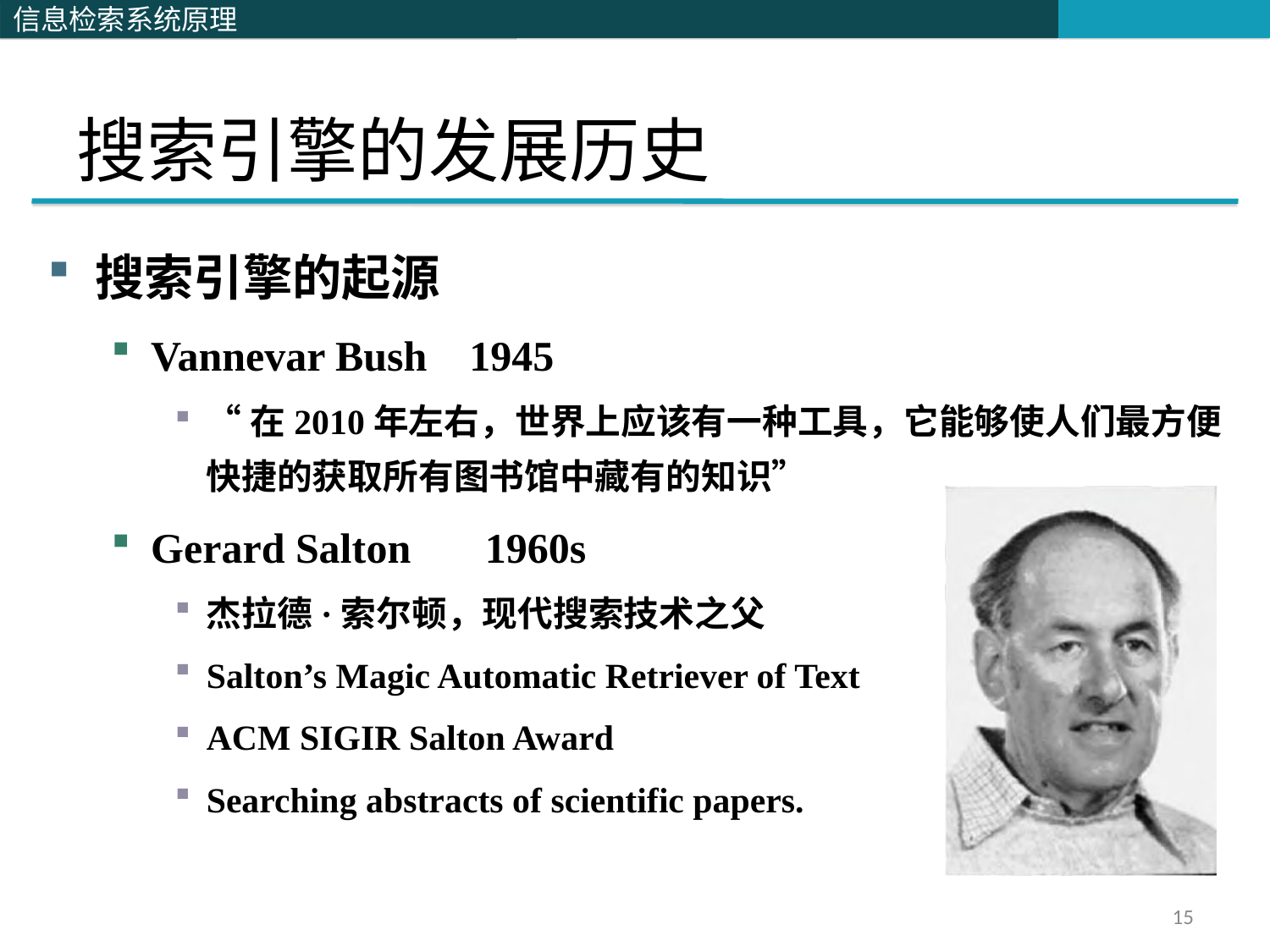

# 搜索引擎的发展历史
搜索引擎的起源
Vannevar Bush    1945
“在2010年左右，世界上应该有一种工具，它能够使人们最方便快捷的获取所有图书馆中藏有的知识”
Gerard Salton       1960s
杰拉德·索尔顿，现代搜索技术之父
Salton’s Magic Automatic Retriever of Text
ACM SIGIR Salton Award
Searching abstracts of scientific papers.

15